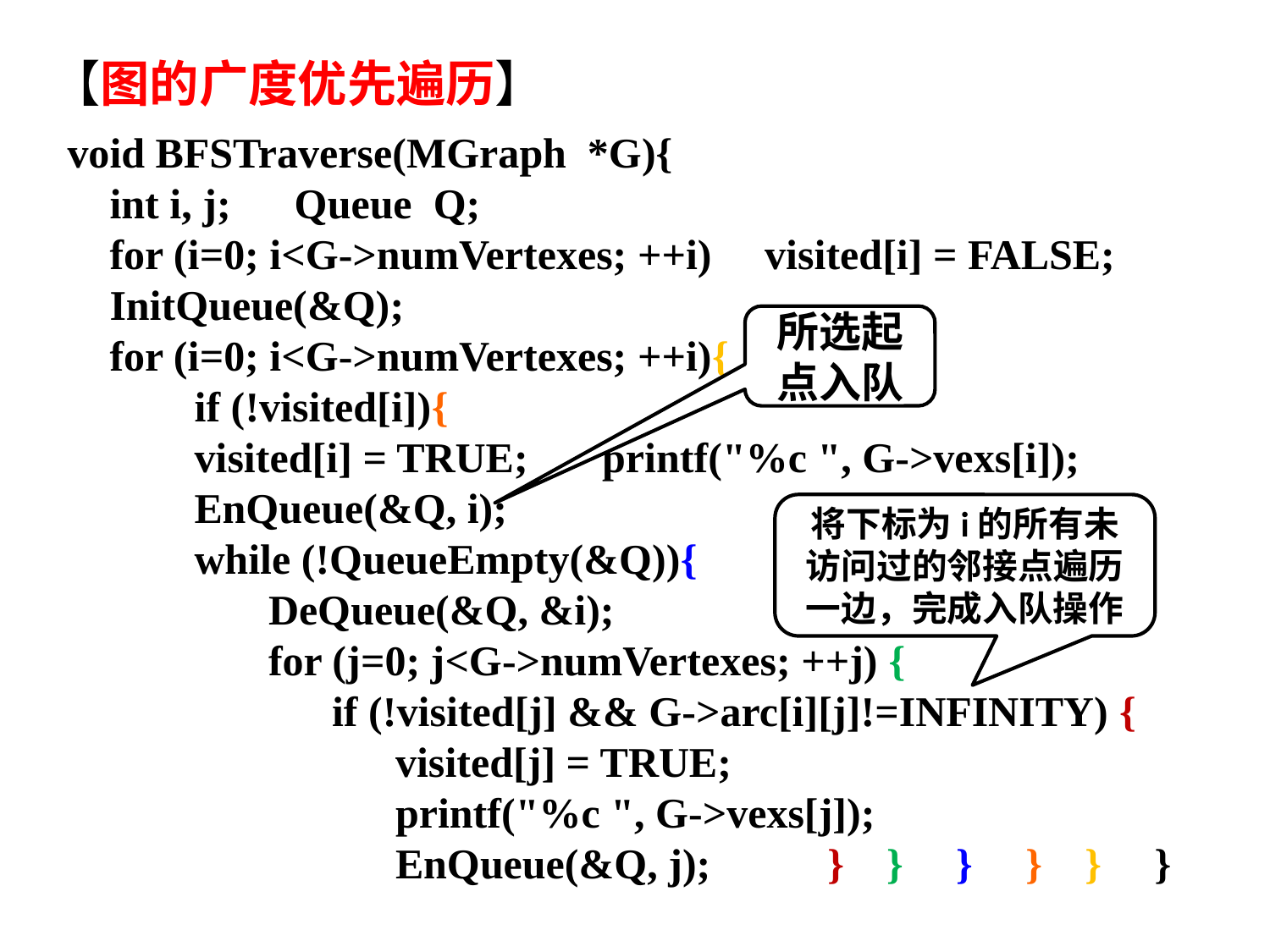

【图的广度优先遍历】
void BFSTraverse(MGraph  *G){
    int i, j;      Queue  Q;
    for (i=0; i<G->numVertexes; ++i)     visited[i] = FALSE;
    InitQueue(&Q);
    for (i=0; i<G->numVertexes; ++i){
            if (!visited[i]){
            visited[i] = TRUE;       printf("%c ", G->vexs[i]);
            EnQueue(&Q, i);
            while (!QueueEmpty(&Q)){
                   DeQueue(&Q, &i);
                   for (j=0; j<G->numVertexes; ++j) {
                         if (!visited[j] && G->arc[i][j]!=INFINITY) {
                               visited[j] = TRUE;
                               printf("%c ", G->vexs[j]);
                               EnQueue(&Q, j);           }    }     }     }    }     }
所选起点入队
将下标为i的所有未访问过的邻接点遍历一边，完成入队操作